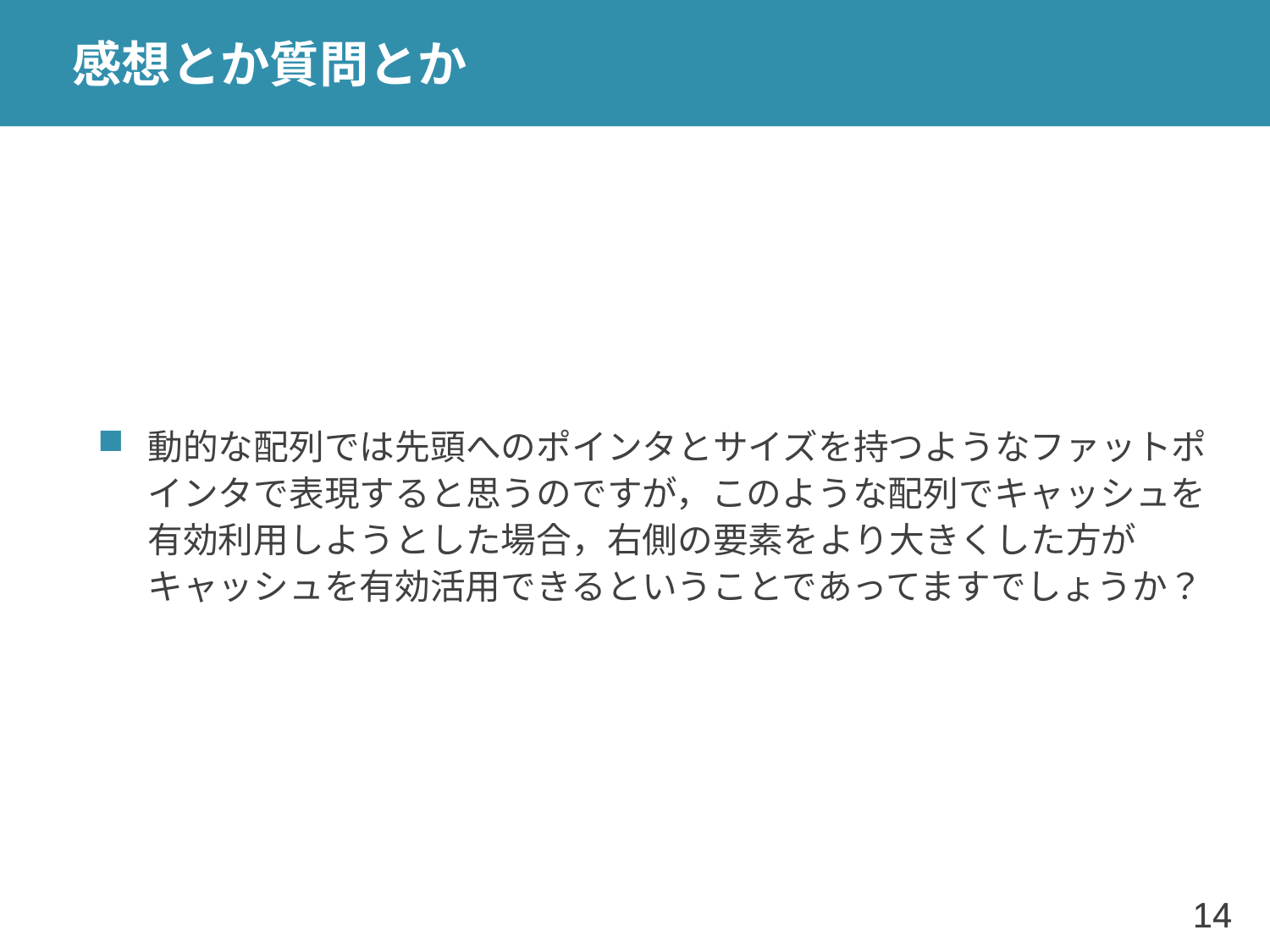

# 感想とか質問とか
動的な配列では先頭へのポインタとサイズを持つようなファットポインタで表現すると思うのですが，このような配列でキャッシュを有効利用しようとした場合，右側の要素をより大きくした方がキャッシュを有効活用できるということであってますでしょうか？